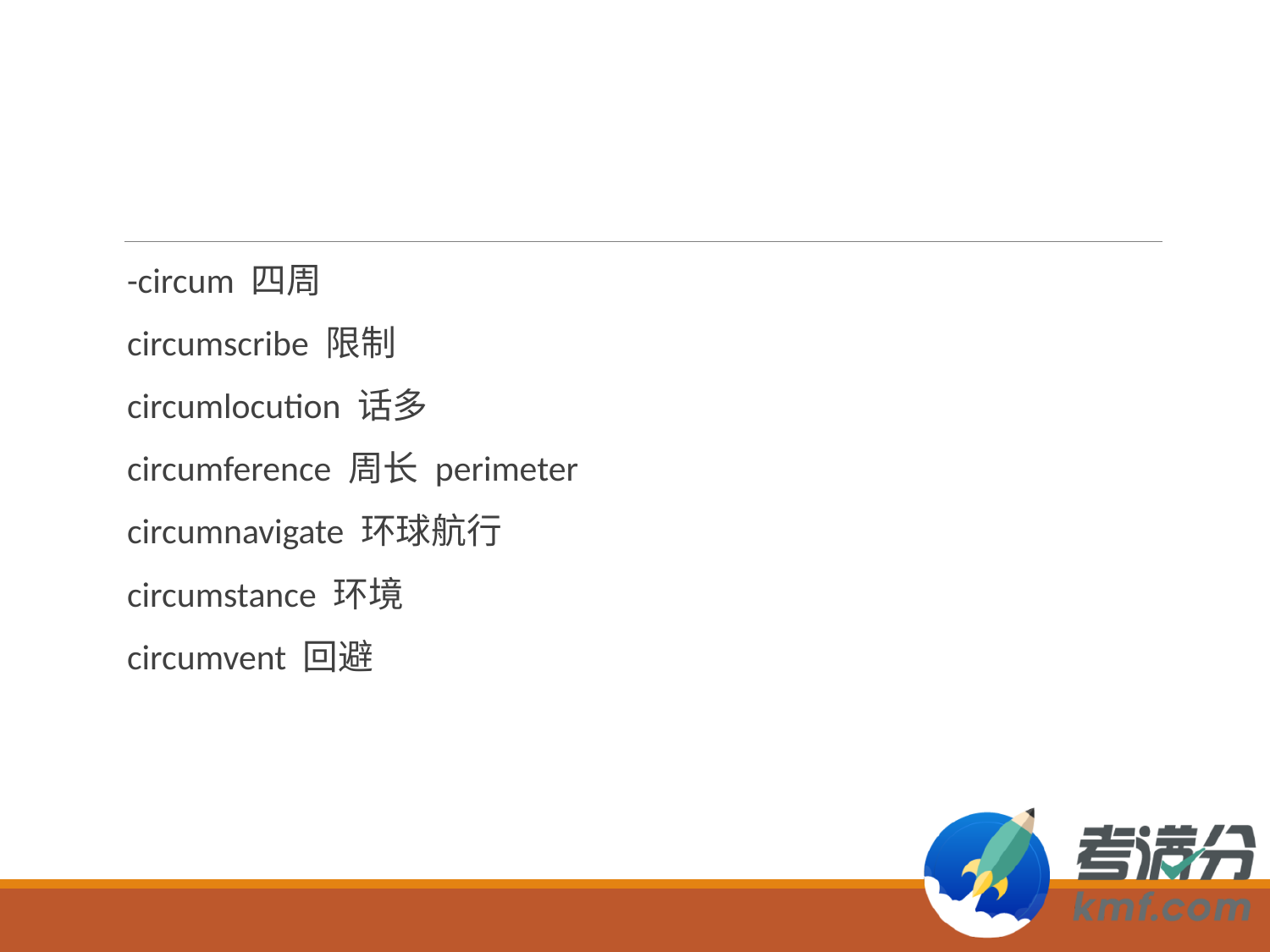

#
-circum 四周
circumscribe 限制
circumlocution 话多
circumference 周长 perimeter
circumnavigate 环球航行
circumstance 环境
circumvent 回避